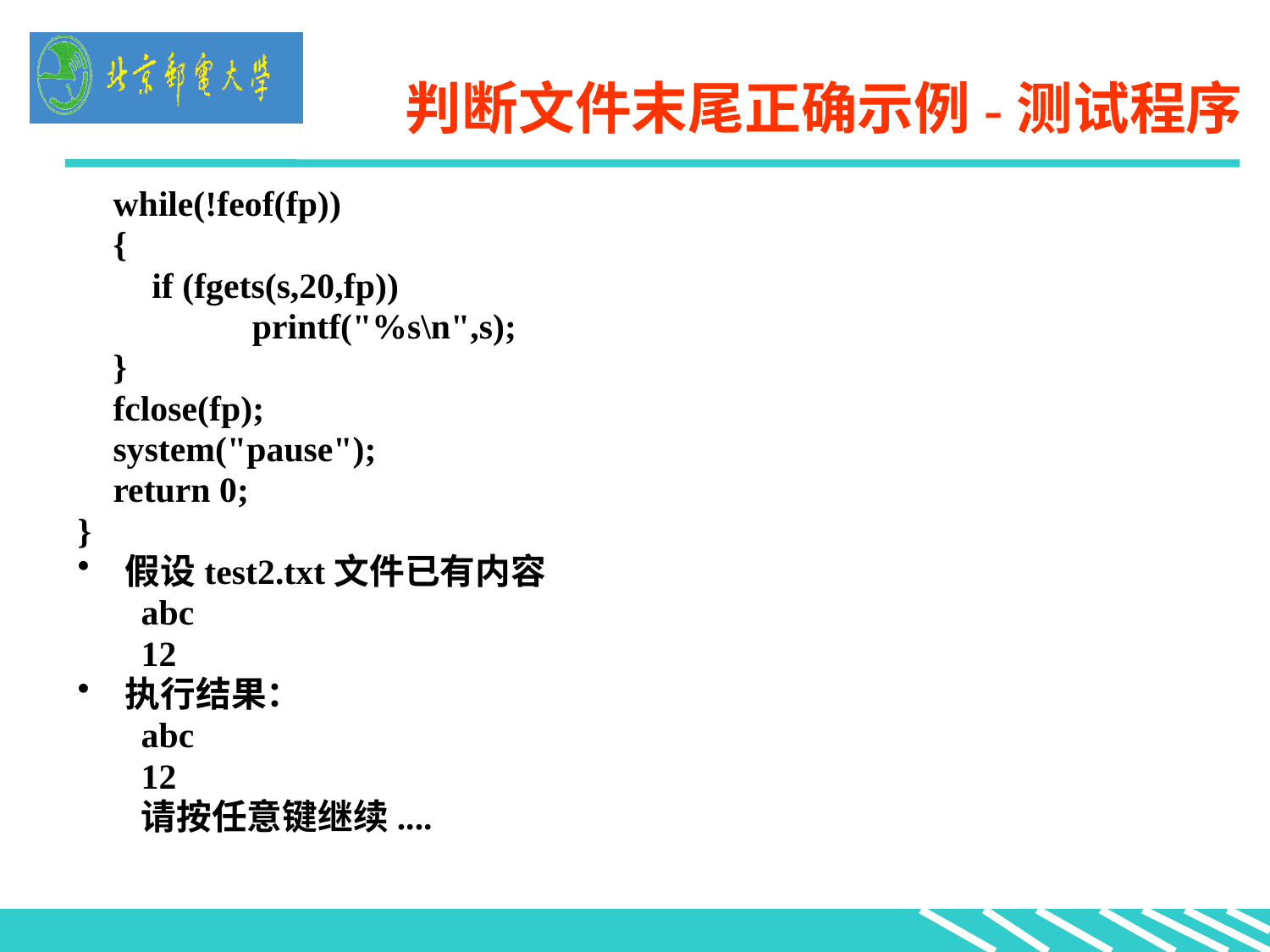

# 判断文件末尾正确示例-测试程序
    while(!feof(fp))
    {
	   if (fgets(s,20,fp))
         	printf("%s\n",s);
    }
    fclose(fp);
    system("pause");
    return 0;
}
假设test2.txt文件已有内容
abc
12
执行结果：
abc
12
请按任意键继续....
53